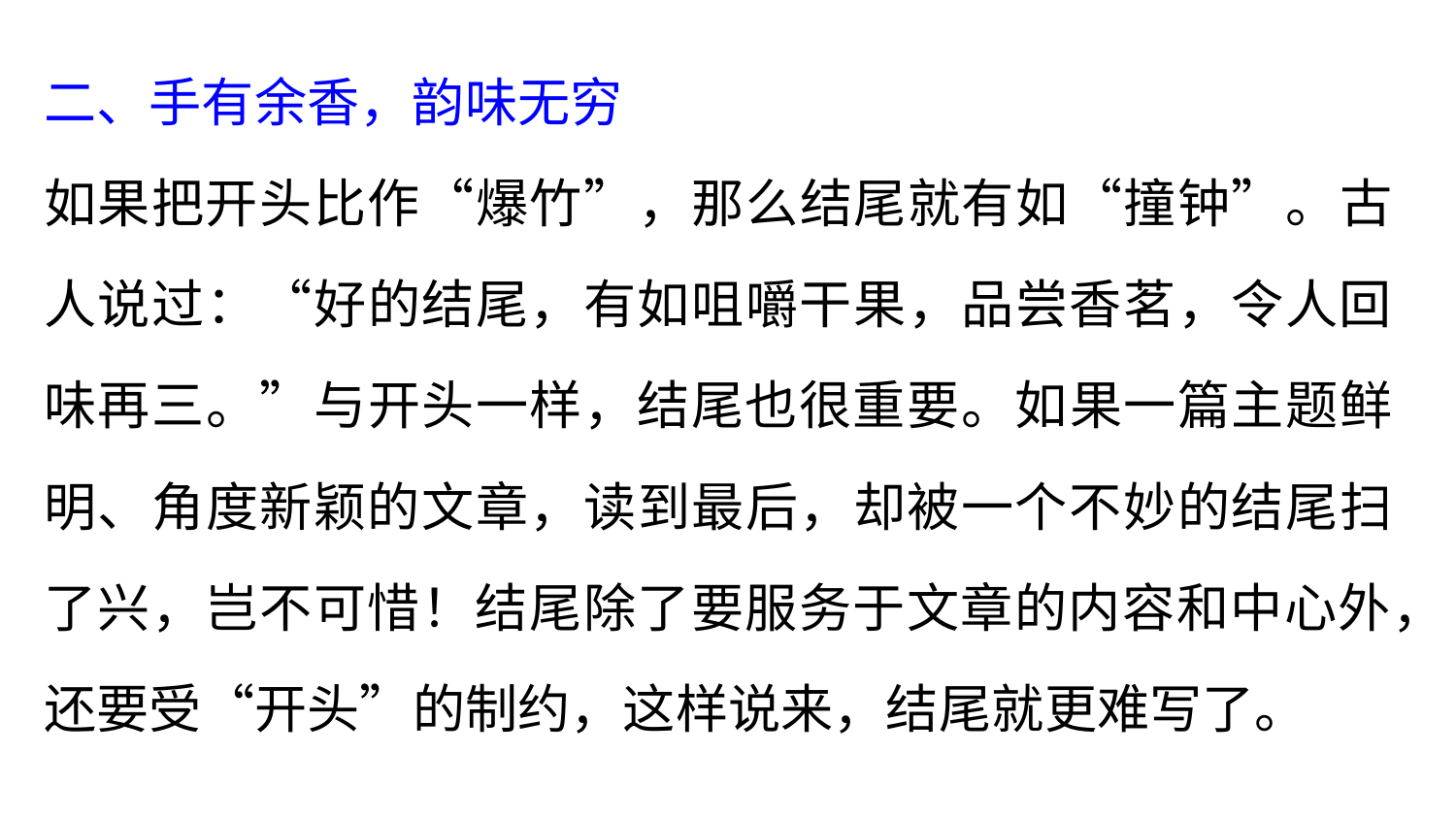

二、手有余香，韵味无穷
如果把开头比作“爆竹”，那么结尾就有如“撞钟”。古人说过：“好的结尾，有如咀嚼干果，品尝香茗，令人回味再三。”与开头一样，结尾也很重要。如果一篇主题鲜明、角度新颖的文章，读到最后，却被一个不妙的结尾扫了兴，岂不可惜！结尾除了要服务于文章的内容和中心外，还要受“开头”的制约，这样说来，结尾就更难写了。